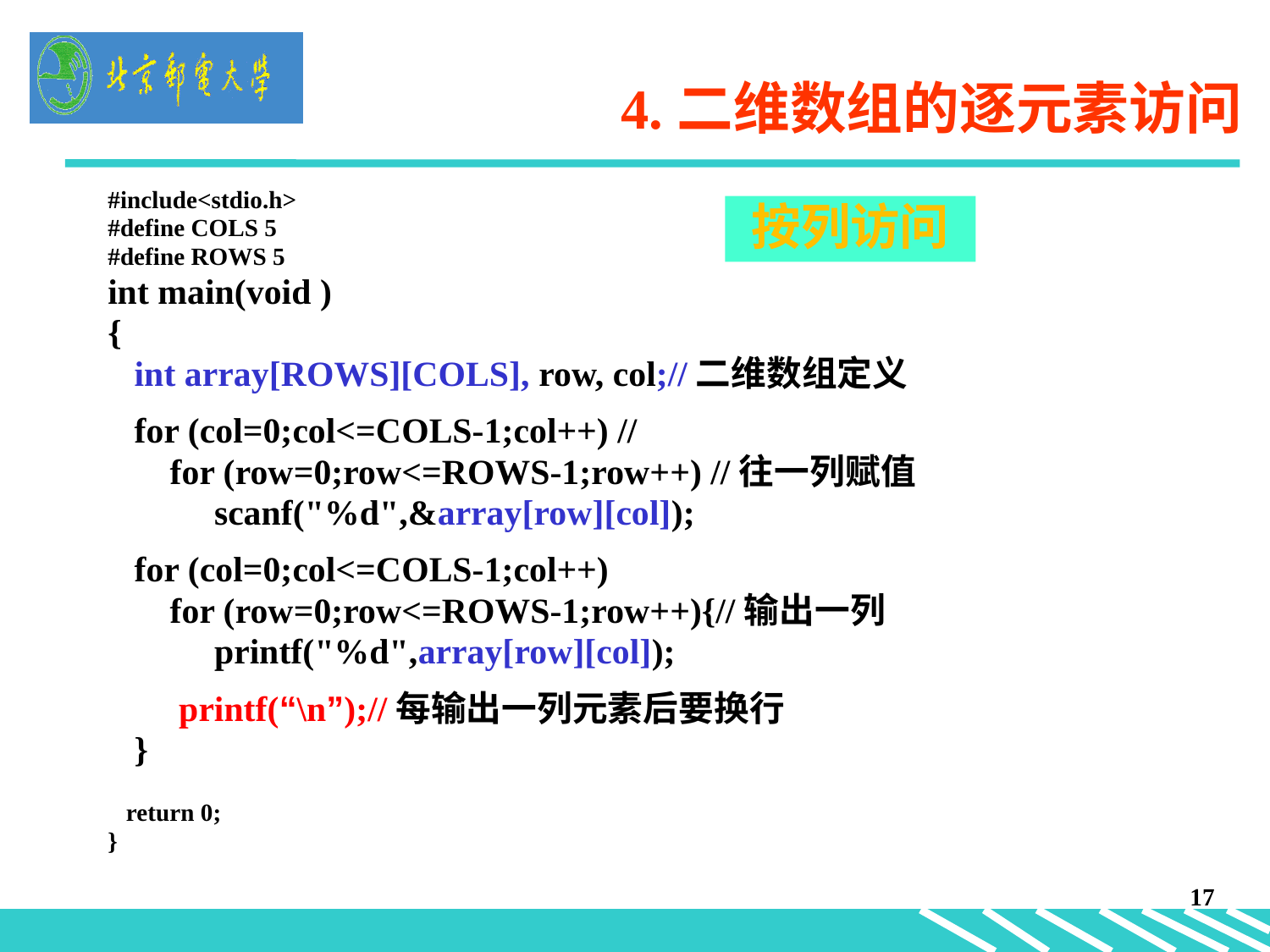

# 4.二维数组的逐元素访问
#include<stdio.h>
#define COLS 5
#define ROWS 5
int main(void )
{
   int array[ROWS][COLS], row, col;//二维数组定义

   for (col=0;col<=COLS-1;col++) //
       for (row=0;row<=ROWS-1;row++) //往一列赋值
            scanf("%d",&array[row][col]);

   for (col=0;col<=COLS-1;col++)
       for (row=0;row<=ROWS-1;row++){//输出一列
            printf("%d",array[row][col]);

        printf(“\n”);//每输出一列元素后要换行
   }

   return 0;
}

按列访问
17